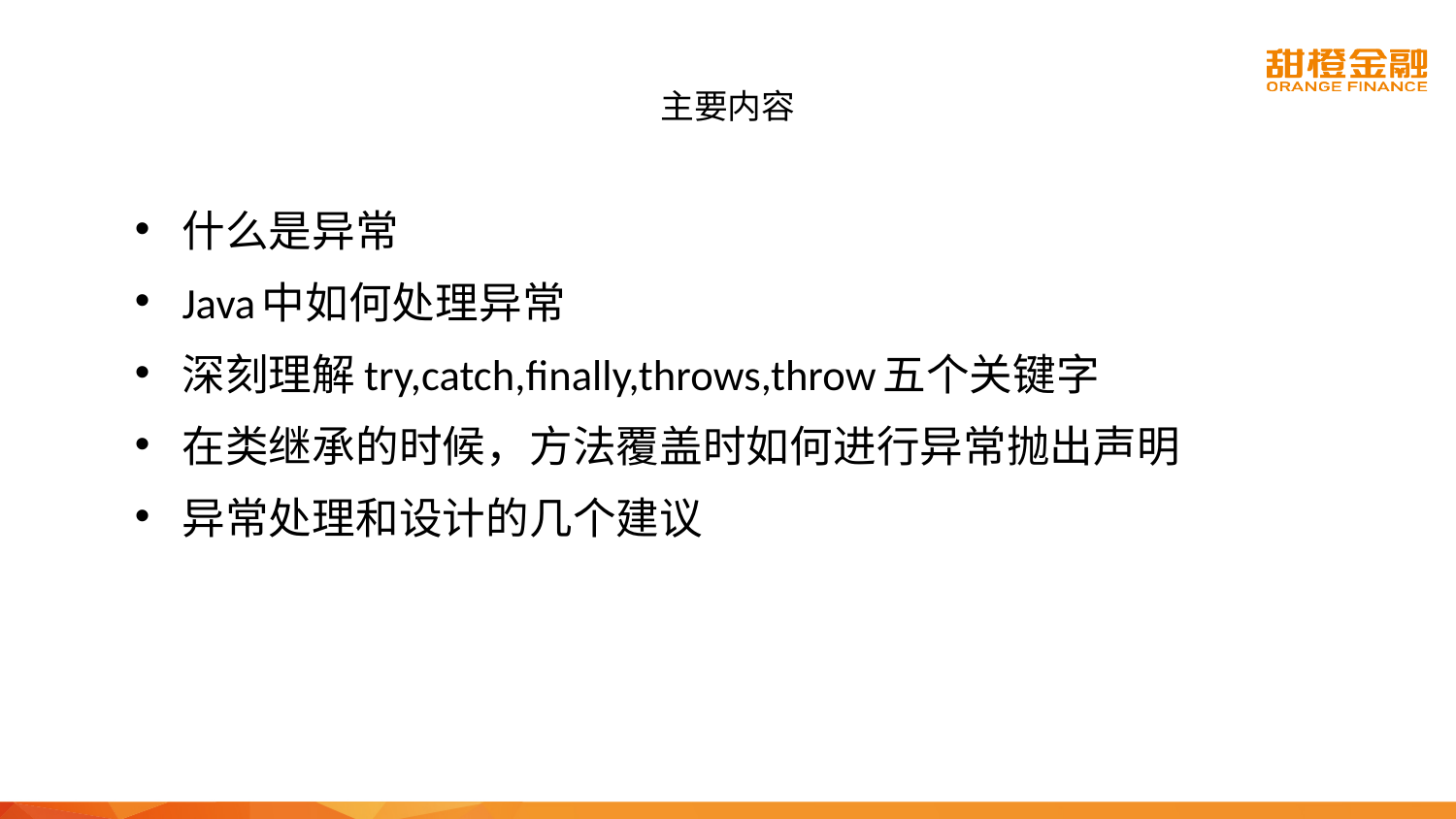

# 主要内容
什么是异常
Java中如何处理异常
深刻理解try,catch,finally,throws,throw五个关键字
在类继承的时候，方法覆盖时如何进行异常抛出声明
异常处理和设计的几个建议